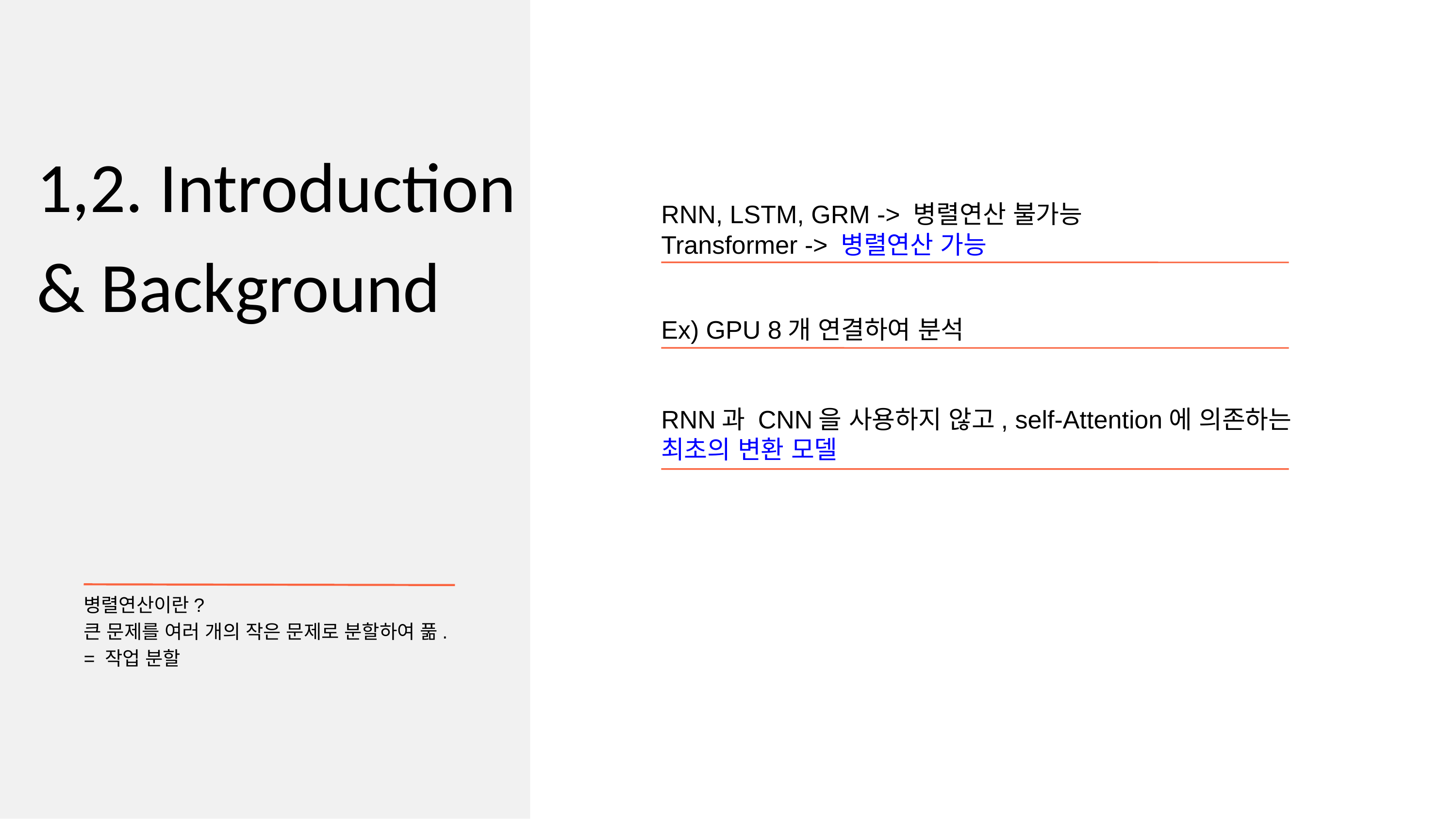

1,2. Introduction & Background

RNN, LSTM, GRM -> 병렬연산 불가능
Transformer -> 병렬연산 가능

Ex) GPU 8개 연결하여 분석

RNN과 CNN을 사용하지 않고, self-Attention에 의존하는
최초의 변환 모델

병렬연산이란?
큰 문제를 여러 개의 작은 문제로 분할하여 풂.
= 작업 분할